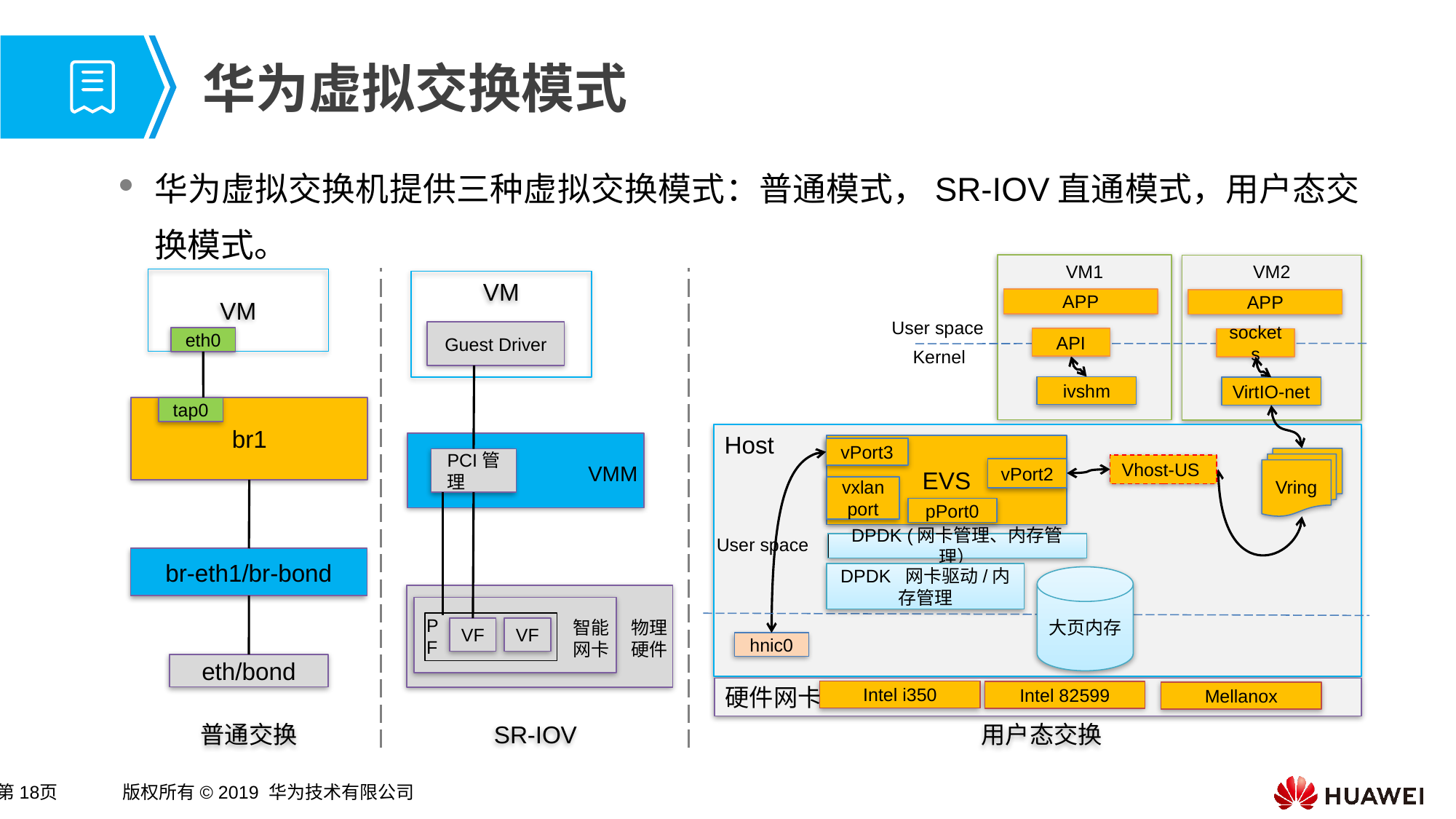

# 华为虚拟交换模式
华为虚拟交换机提供三种虚拟交换模式：普通模式，SR-IOV直通模式，用户态交换模式。
VM1
VM2
VM
VM
APP
APP
User space
Guest Driver
eth0
API
sockets
Kernel
ivshm
VirtIO-net
br1
tap0
Host

PCI管理
VMM
EVS
vPort3
Vring
Vhost-US
vPort2
vxlan port
pPort0
User space
DPDK (网卡管理、内存管理）
br-eth1/br-bond
DPDK  网卡驱动/内存管理
大页内存

PF
智能
网卡
物理
硬件
VF
VF
hnic0
eth/bond
硬件网卡
Intel i350
Intel 82599
Mellanox
普通交换
SR-IOV
用户态交换